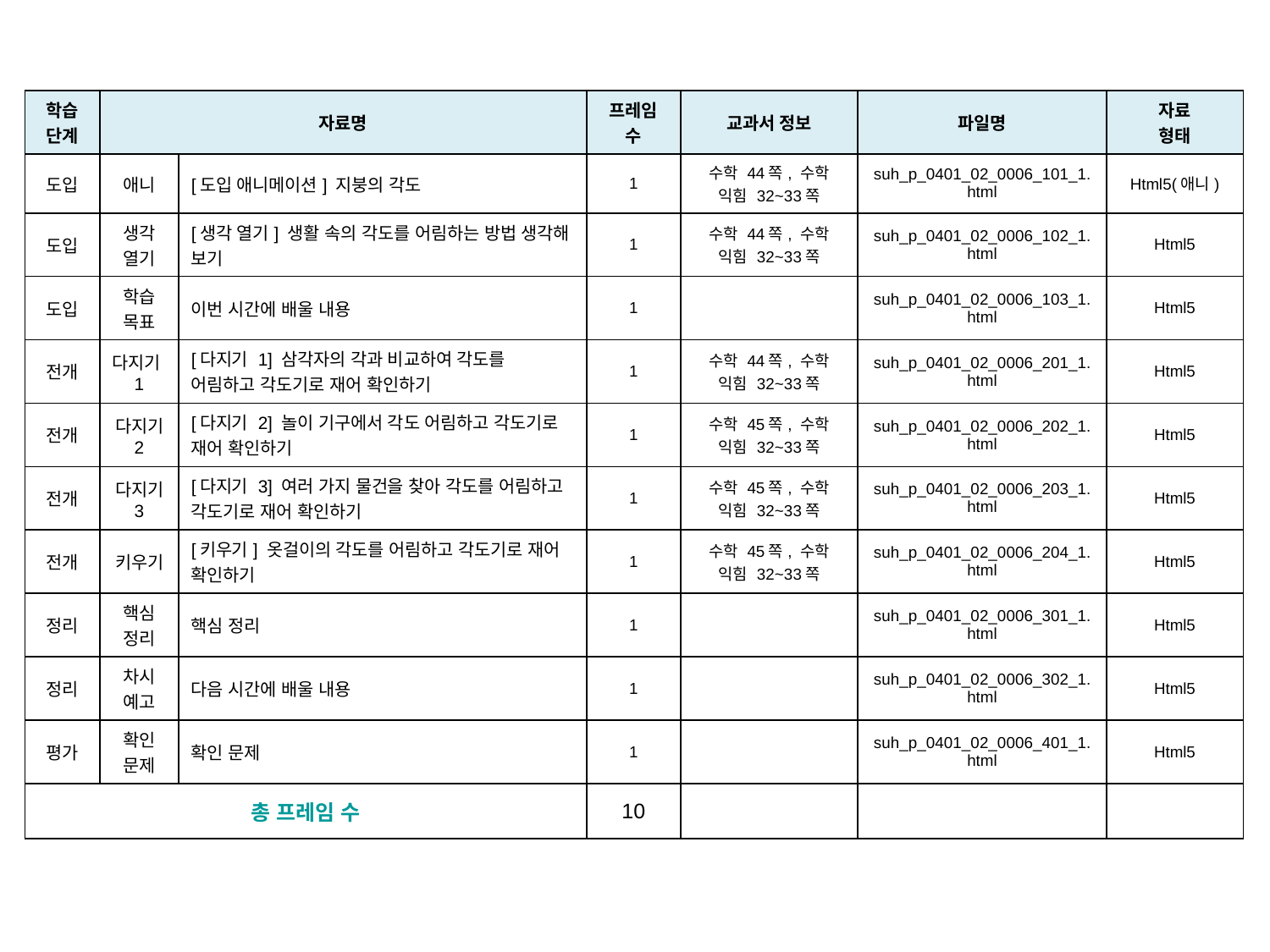

| 학습 단계 | 자료명 |  | 프레임 수 | 교과서 정보 | 파일명 | 자료 형태 |
| --- | --- | --- | --- | --- | --- | --- |
| 도입 | 애니 | [도입 애니메이션] 지붕의 각도 | 1 | 수학 44쪽, 수학 익힘 32~33쪽 | suh\_p\_0401\_02\_0006\_101\_1.html | Html5(애니) |
| 도입 | 생각 열기 | [생각 열기] 생활 속의 각도를 어림하는 방법 생각해 보기 | 1 | 수학 44쪽, 수학 익힘 32~33쪽 | suh\_p\_0401\_02\_0006\_102\_1.html | Html5 |
| 도입 | 학습 목표 | 이번 시간에 배울 내용 | 1 |  | suh\_p\_0401\_02\_0006\_103\_1.html | Html5 |
| 전개 | 다지기1 | [다지기 1] 삼각자의 각과 비교하여 각도를 어림하고 각도기로 재어 확인하기 | 1 | 수학 44쪽, 수학 익힘 32~33쪽 | suh\_p\_0401\_02\_0006\_201\_1.html | Html5 |
| 전개 | 다지기 2 | [다지기 2] 놀이 기구에서 각도 어림하고 각도기로 재어 확인하기 | 1 | 수학 45쪽, 수학 익힘 32~33쪽 | suh\_p\_0401\_02\_0006\_202\_1.html | Html5 |
| 전개 | 다지기 3 | [다지기 3] 여러 가지 물건을 찾아 각도를 어림하고 각도기로 재어 확인하기 | 1 | 수학 45쪽, 수학 익힘 32~33쪽 | suh\_p\_0401\_02\_0006\_203\_1.html | Html5 |
| 전개 | 키우기 | [키우기] 옷걸이의 각도를 어림하고 각도기로 재어 확인하기 | 1 | 수학 45쪽, 수학 익힘 32~33쪽 | suh\_p\_0401\_02\_0006\_204\_1.html | Html5 |
| 정리 | 핵심 정리 | 핵심 정리 | 1 |  | suh\_p\_0401\_02\_0006\_301\_1.html | Html5 |
| 정리 | 차시 예고 | 다음 시간에 배울 내용 | 1 |  | suh\_p\_0401\_02\_0006\_302\_1.html | Html5 |
| 평가 | 확인 문제 | 확인 문제 | 1 |  | suh\_p\_0401\_02\_0006\_401\_1.html | Html5 |
| 총 프레임 수 |  |  | 10 |  |  |  |